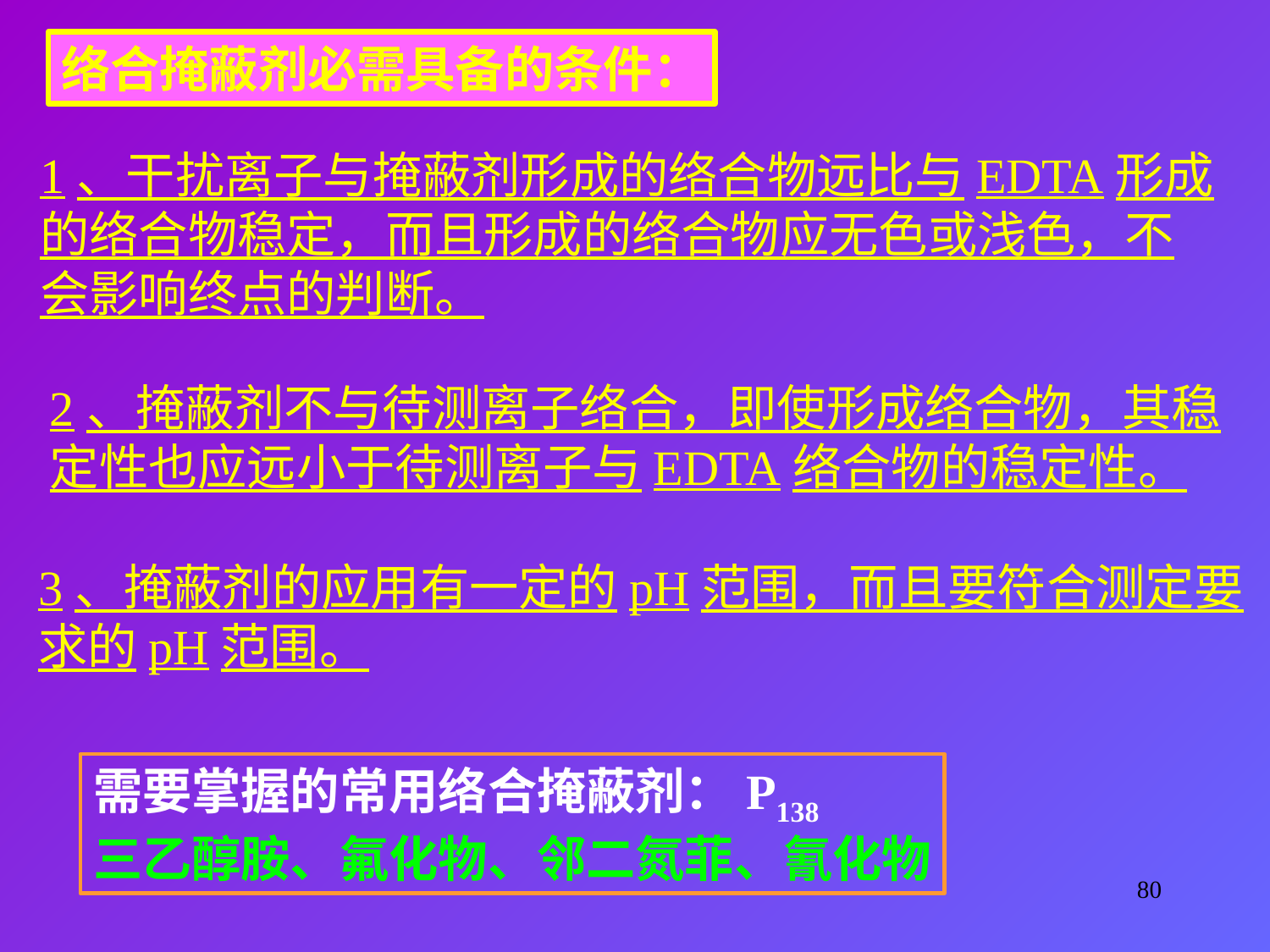

络合掩蔽剂必需具备的条件：
1、干扰离子与掩蔽剂形成的络合物远比与EDTA形成
的络合物稳定，而且形成的络合物应无色或浅色，不
会影响终点的判断。
2、掩蔽剂不与待测离子络合，即使形成络合物，其稳
定性也应远小于待测离子与EDTA络合物的稳定性。
3、掩蔽剂的应用有一定的pH范围，而且要符合测定要
求的pH范围。
需要掌握的常用络合掩蔽剂：P138
三乙醇胺、氟化物、邻二氮菲、氰化物
80